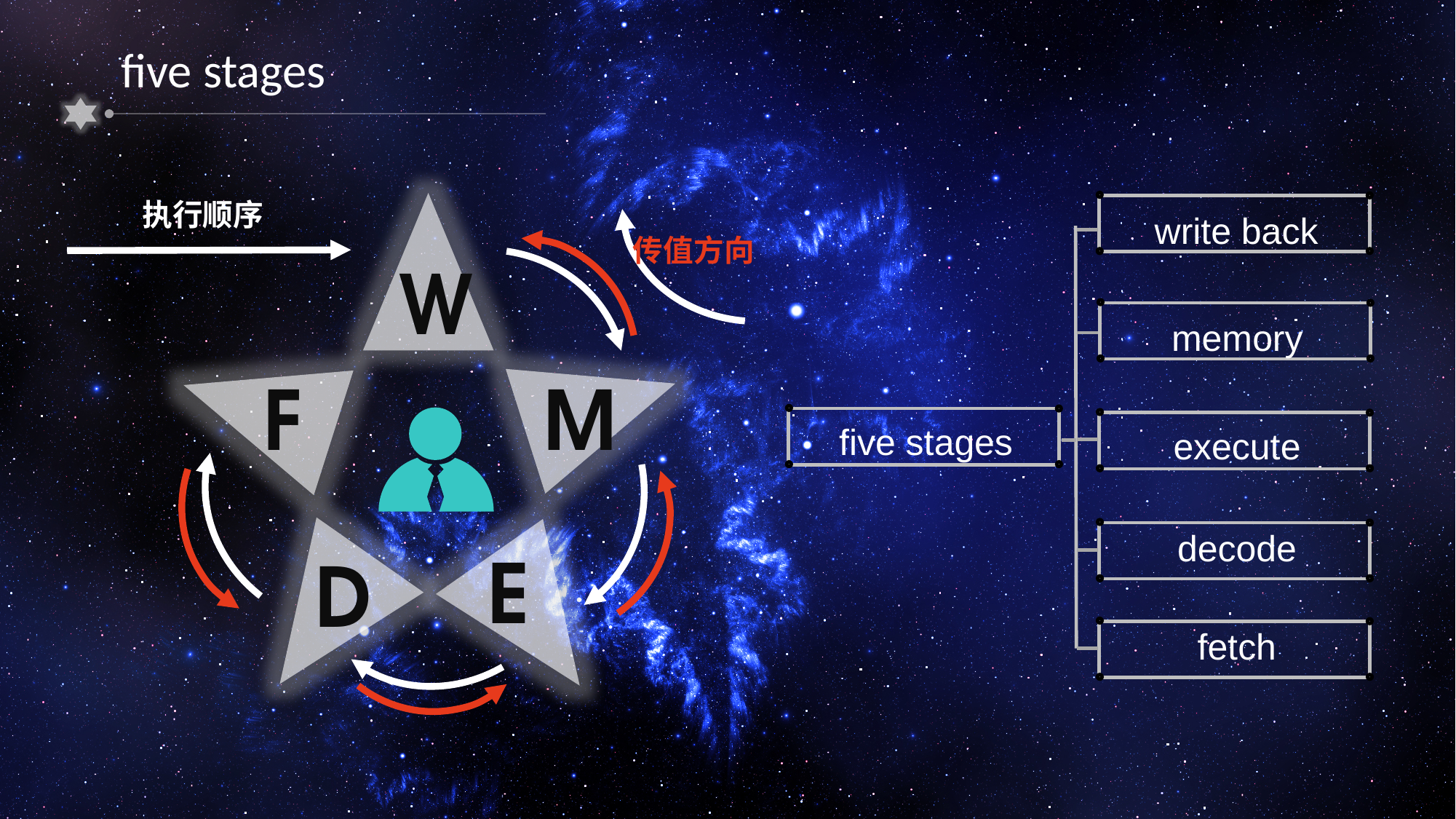

five stages

执行顺序
write back
传值方向

W

memory

F
M

five stages
execute

decode

E
D

fetch